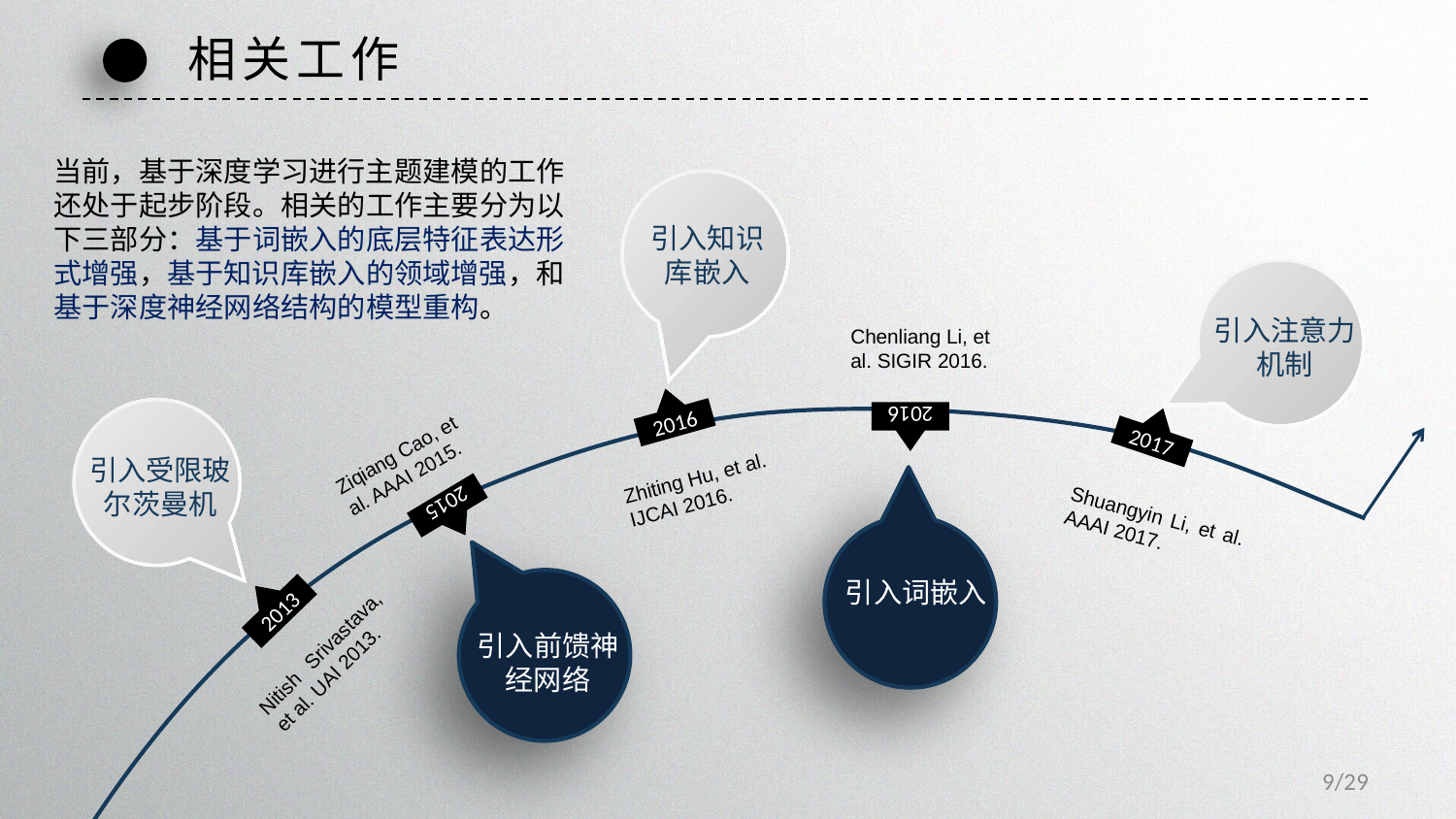

相关工作

当前，基于深度学习进行主题建模的工作还处于起步阶段。相关的工作主要分为以下三部分：基于词嵌入的底层特征表达形式增强，基于知识库嵌入的领域增强，和基于深度神经网络结构的模型重构。

引入知识库嵌入

引入注意力机制
Chenliang Li, et al. SIGIR 2016.

2016

引入受限玻尔茨曼机

2016

2017

Ziqiang Cao, et al. AAAI 2015.
Zhiting Hu, et al. IJCAI 2016.

引入词嵌入

2015
Shuangyin Li, et al. AAAI 2017.

引入前馈神经网络

2013
Nitish Srivastava, et al. UAI 2013.
9